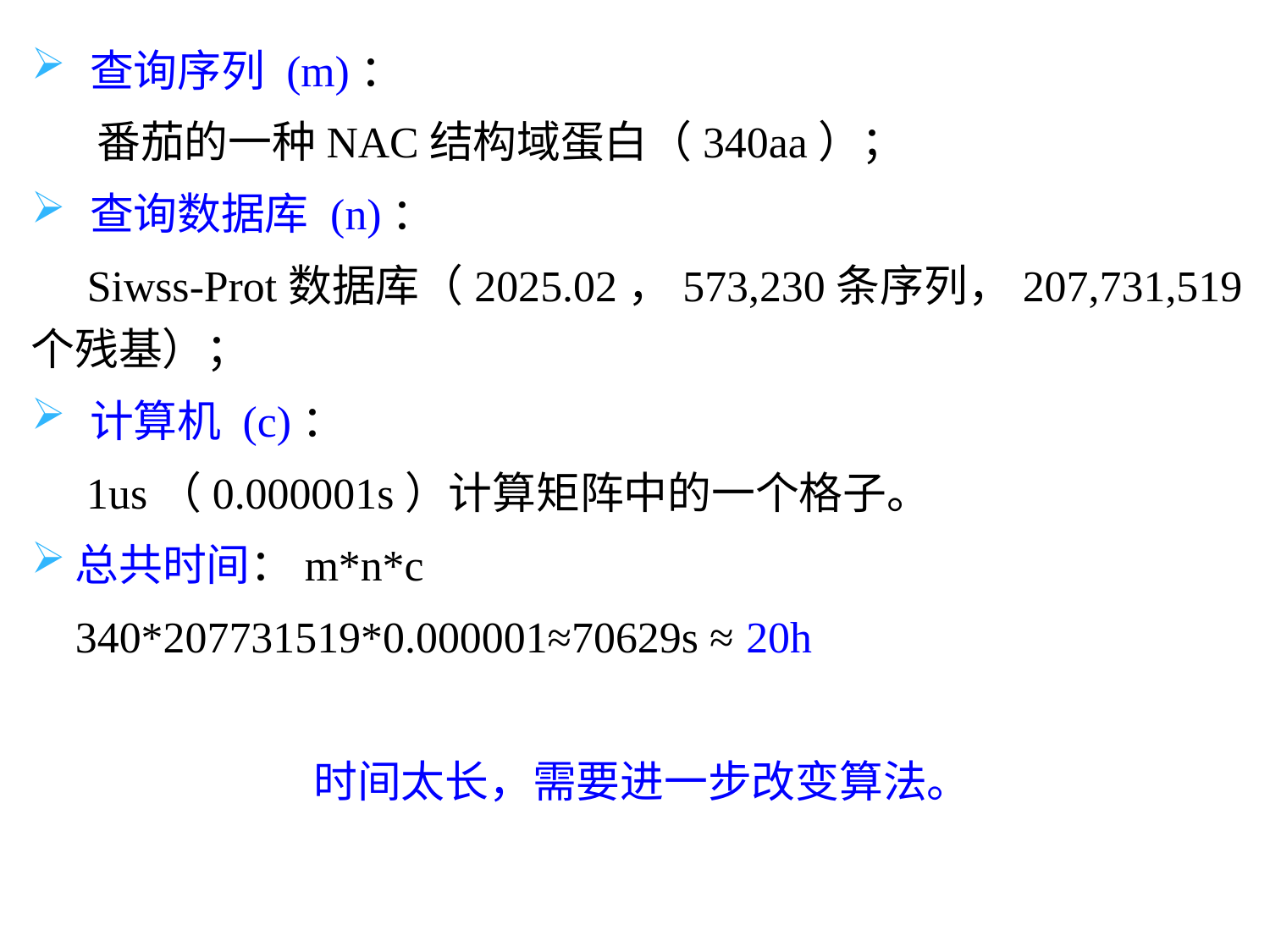

查询序列 (m)：
     番茄的一种NAC结构域蛋白（340aa）；
查询数据库 (n)：
     Siwss-Prot数据库（2025.02，573,230条序列，207,731,519个残基）；
计算机 (c)：
     1us（0.000001s）计算矩阵中的一个格子。
总共时间：m*n*c
    340*207731519*0.000001≈70629s ≈ 20h

时间太长，需要进一步改变算法。
52